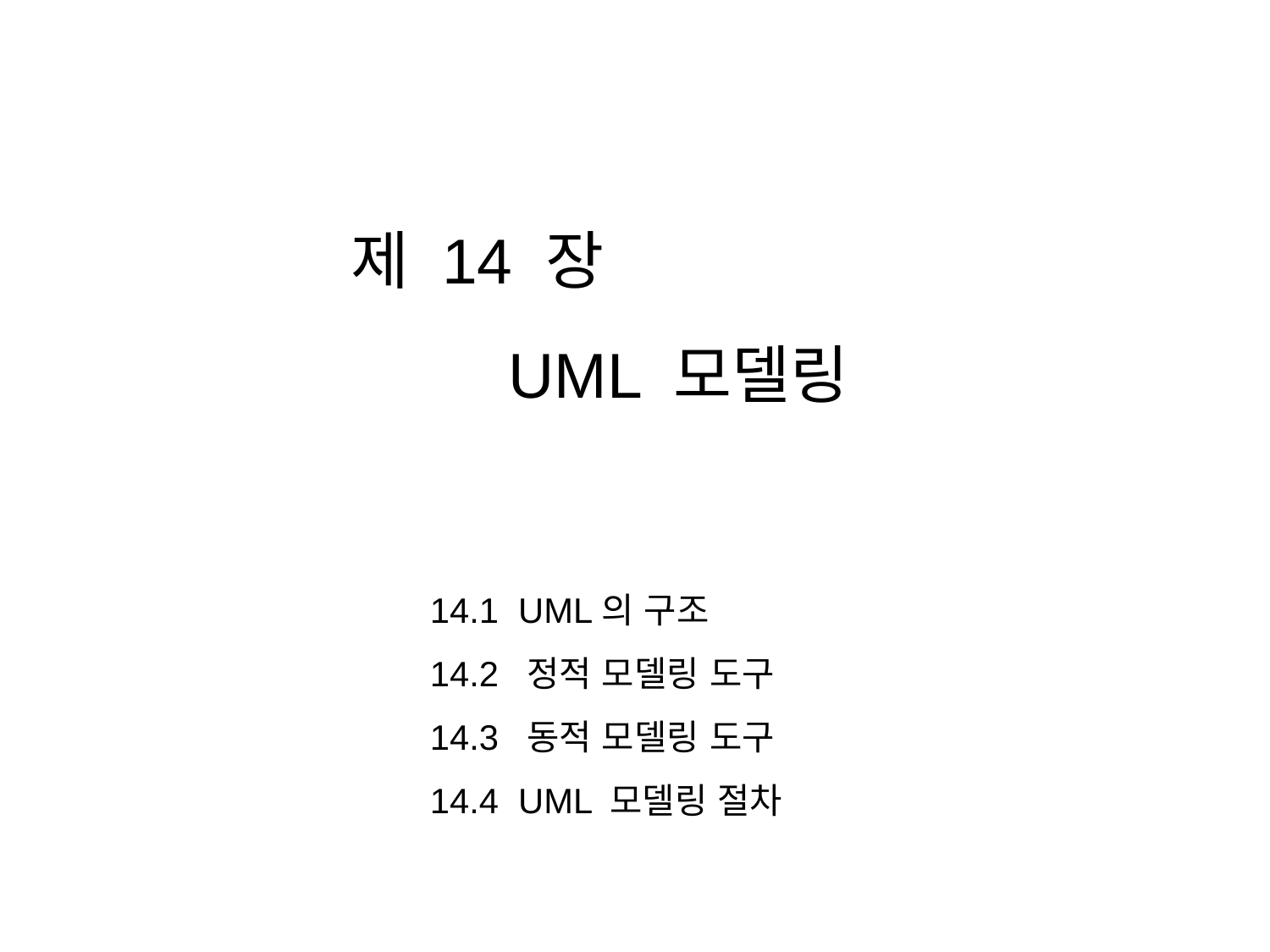

14.1  UML의 구조
14.2  정적 모델링 도구
14.3  동적 모델링 도구
14.4  UML 모델링 절차